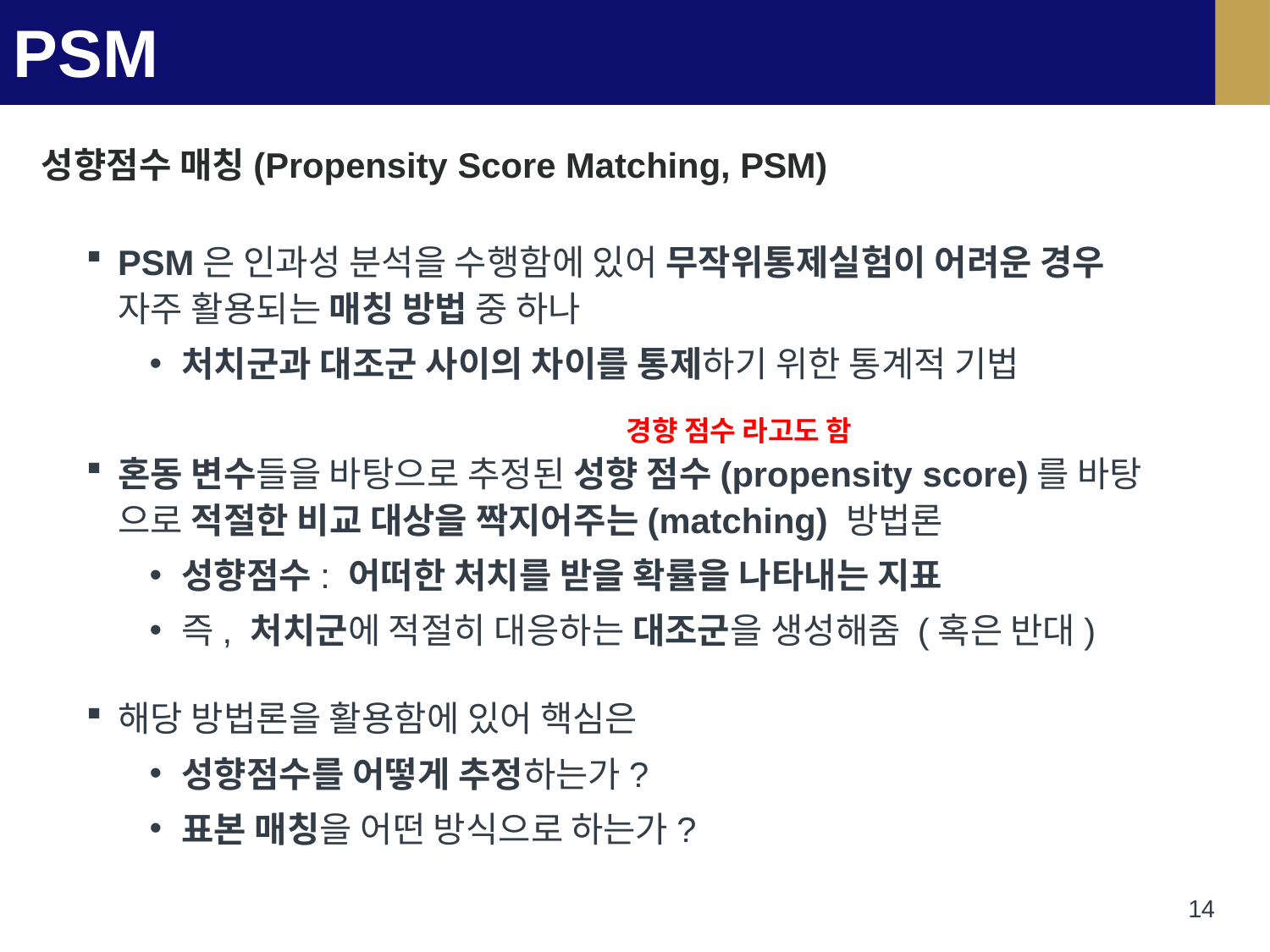

# PSM
성향점수 매칭(Propensity Score Matching, PSM)

PSM은 인과성 분석을 수행함에 있어 무작위통제실험이 어려운 경우
자주 활용되는 매칭 방법 중 하나
처치군과 대조군 사이의 차이를 통제하기 위한 통계적 기법
경향 점수 라고도 함
혼동 변수들을 바탕으로 추정된 성향 점수(propensity score)를 바탕 으로 적절한 비교 대상을 짝지어주는(matching) 방법론
성향점수: 어떠한 처치를 받을 확률을 나타내는 지표
즉, 처치군에 적절히 대응하는 대조군을 생성해줌 (혹은 반대)

해당 방법론을 활용함에 있어 핵심은
성향점수를 어떻게 추정하는가?
표본 매칭을 어떤 방식으로 하는가?
14